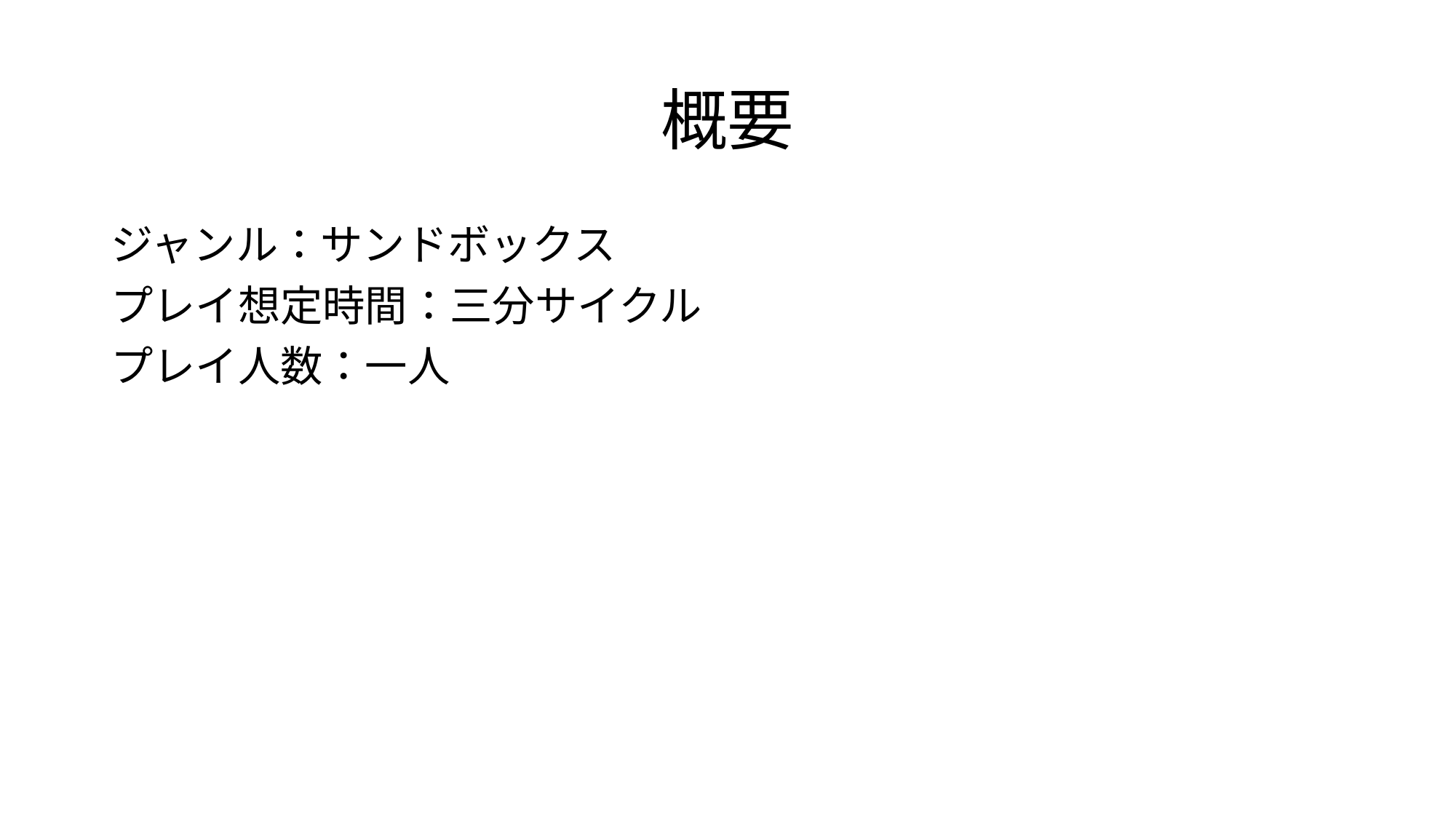

# 概要
ジャンル：サンドボックス
プレイ想定時間：三分サイクル
プレイ人数：一人